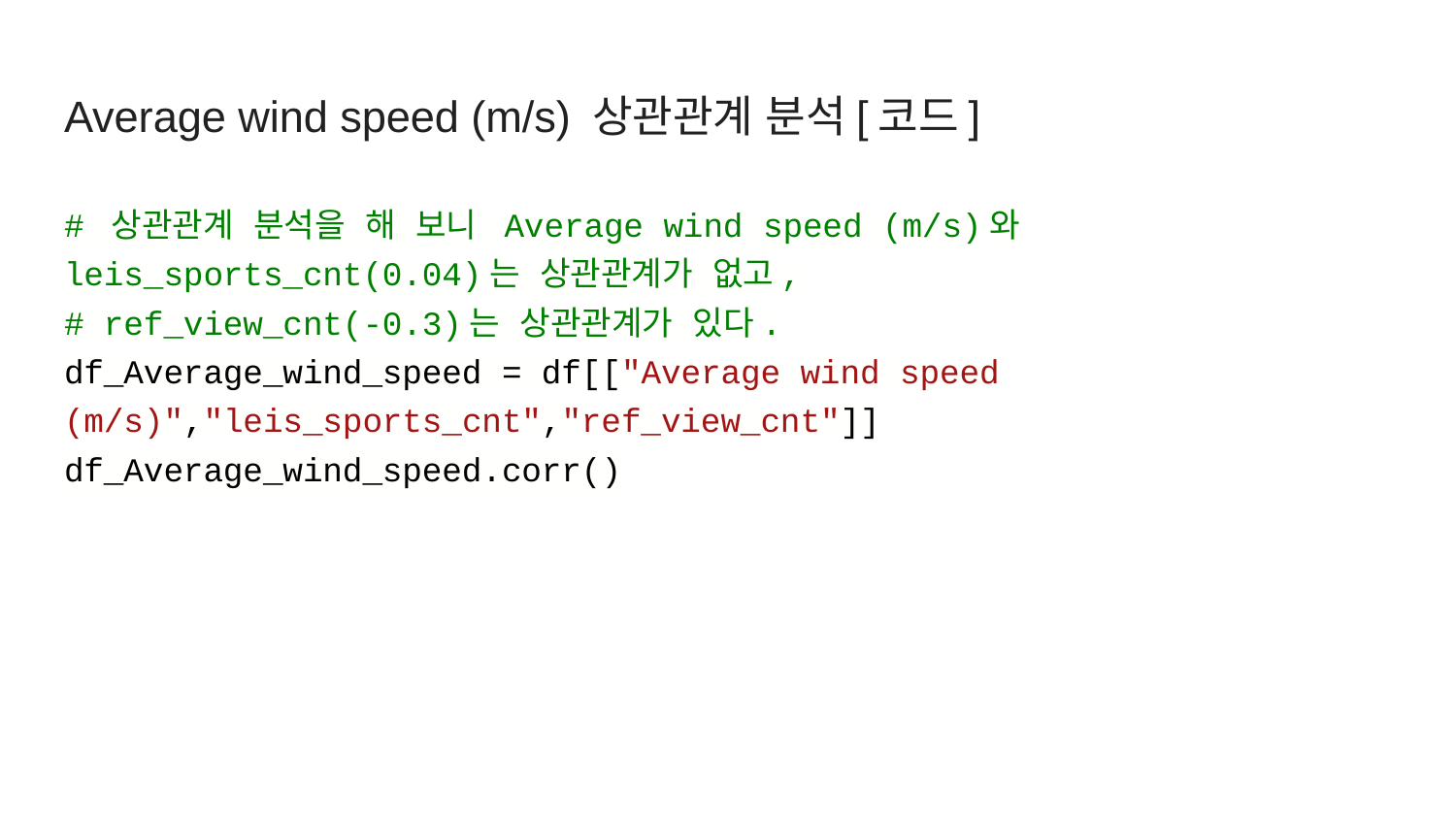

# Average wind speed (m/s) 상관관계 분석[코드]
# 상관관계 분석을 해 보니 Average wind speed (m/s)와 leis_sports_cnt(0.04)는 상관관계가 없고,
# ref_view_cnt(-0.3)는 상관관계가 있다.
df_Average_wind_speed = df[["Average wind speed (m/s)","leis_sports_cnt","ref_view_cnt"]]
df_Average_wind_speed.corr()